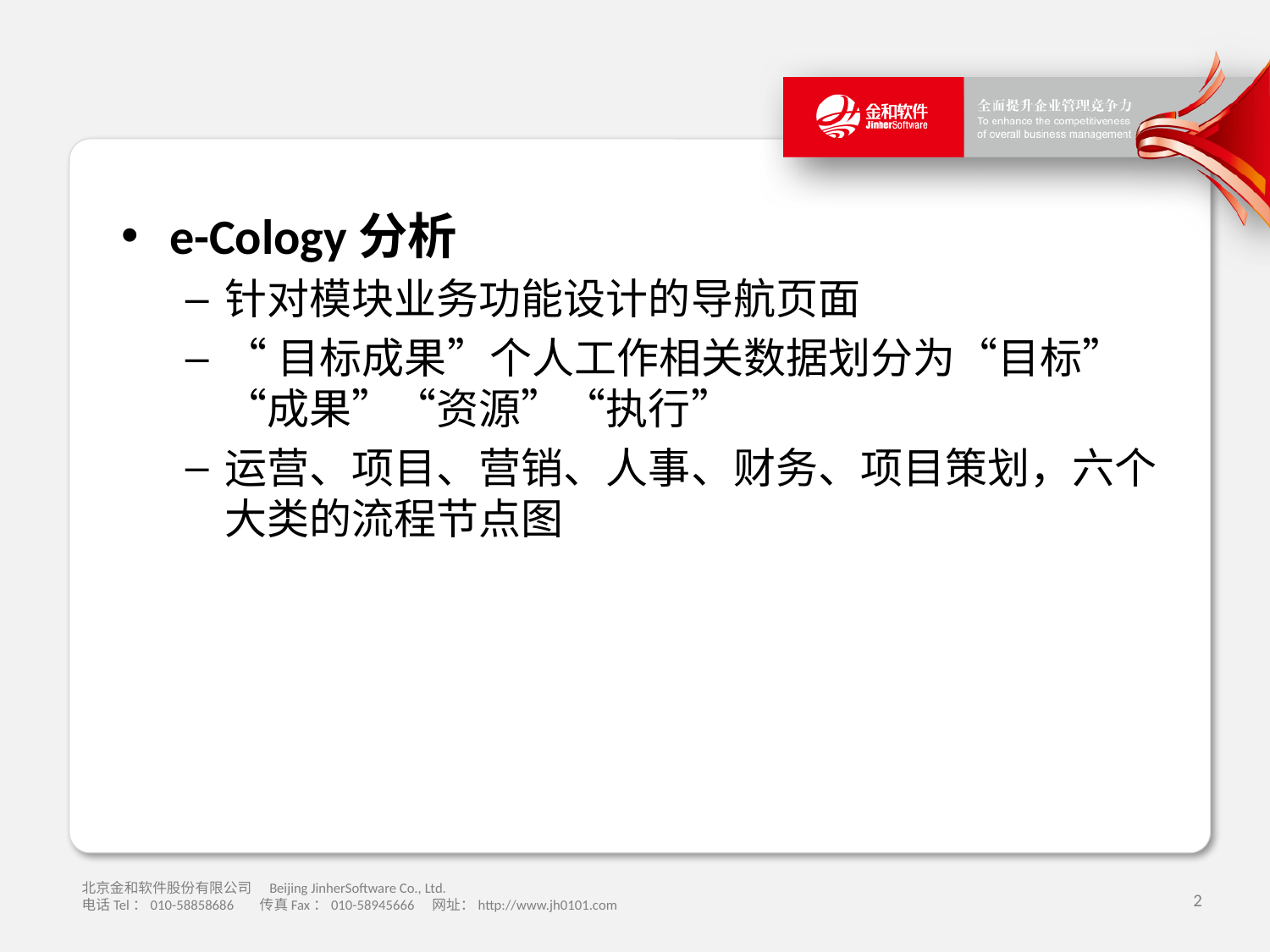

#
e-Cology分析
针对模块业务功能设计的导航页面
“目标成果”个人工作相关数据划分为“目标”“成果”“资源”“执行”
运营、项目、营销、人事、财务、项目策划，六个大类的流程节点图